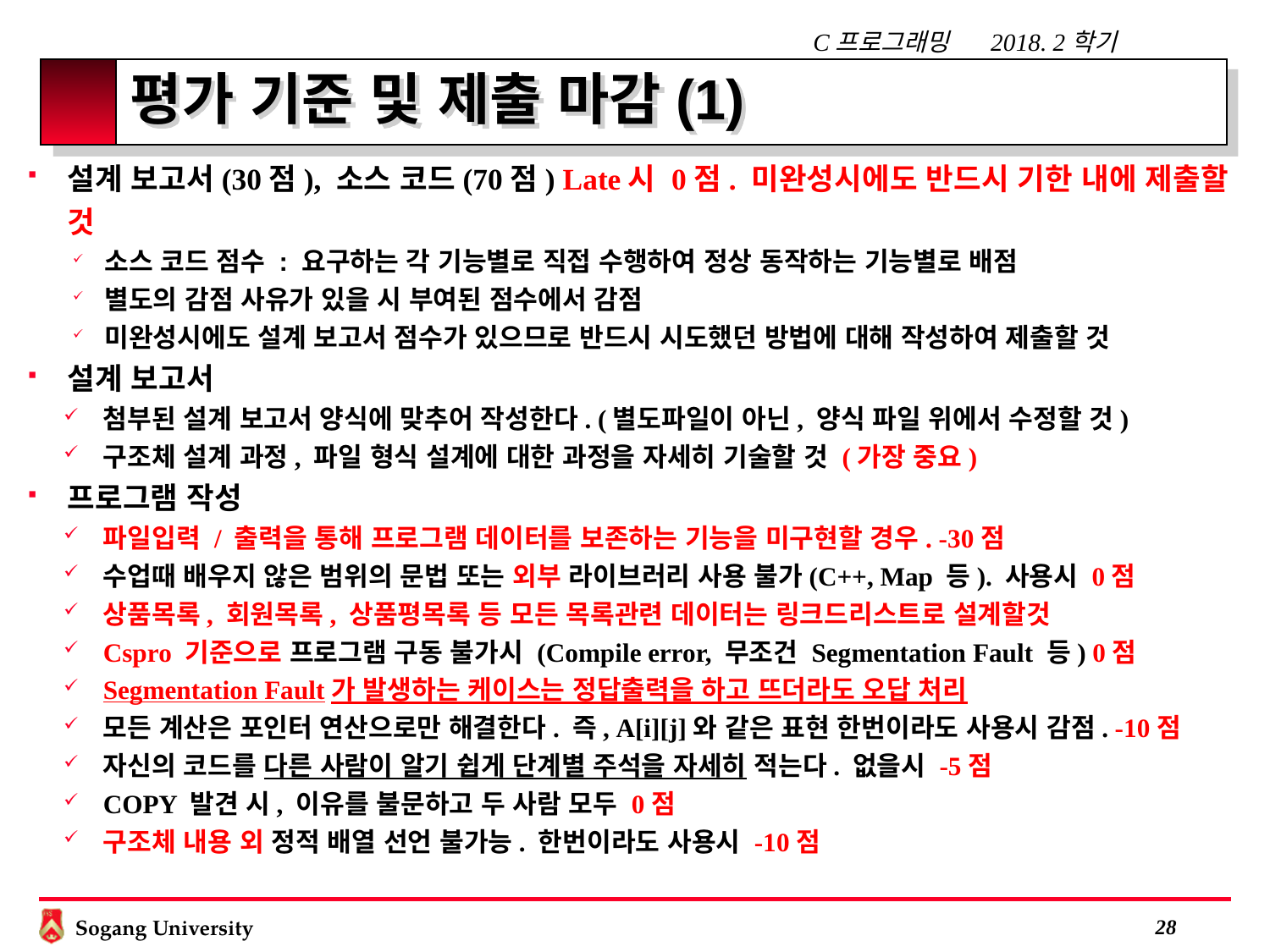

# 평가 기준 및 제출 마감(1)
설계 보고서(30점), 소스 코드(70점) Late시 0점. 미완성시에도 반드시 기한 내에 제출할 것
소스 코드 점수 : 요구하는 각 기능별로 직접 수행하여 정상 동작하는 기능별로 배점
별도의 감점 사유가 있을 시 부여된 점수에서 감점
미완성시에도 설계 보고서 점수가 있으므로 반드시 시도했던 방법에 대해 작성하여 제출할 것
설계 보고서
첨부된 설계 보고서 양식에 맞추어 작성한다. (별도파일이 아닌, 양식 파일 위에서 수정할 것)
구조체 설계 과정, 파일 형식 설계에 대한 과정을 자세히 기술할 것 (가장 중요)
프로그램 작성
파일입력 / 출력을 통해 프로그램 데이터를 보존하는 기능을 미구현할 경우. -30점
수업때 배우지 않은 범위의 문법 또는 외부 라이브러리 사용 불가(C++, Map 등). 사용시 0점
상품목록, 회원목록, 상품평목록 등 모든 목록관련 데이터는 링크드리스트로 설계할것
Cspro 기준으로 프로그램 구동 불가시 (Compile error, 무조건 Segmentation Fault 등) 0점
Segmentation Fault가 발생하는 케이스는 정답출력을 하고 뜨더라도 오답 처리
모든 계산은 포인터 연산으로만 해결한다. 즉, A[i][j]와 같은 표현 한번이라도 사용시 감점. -10점
자신의 코드를 다른 사람이 알기 쉽게 단계별 주석을 자세히 적는다. 없을시 -5점
COPY 발견 시, 이유를 불문하고 두 사람 모두 0점
구조체 내용 외 정적 배열 선언 불가능. 한번이라도 사용시 -10점

 28